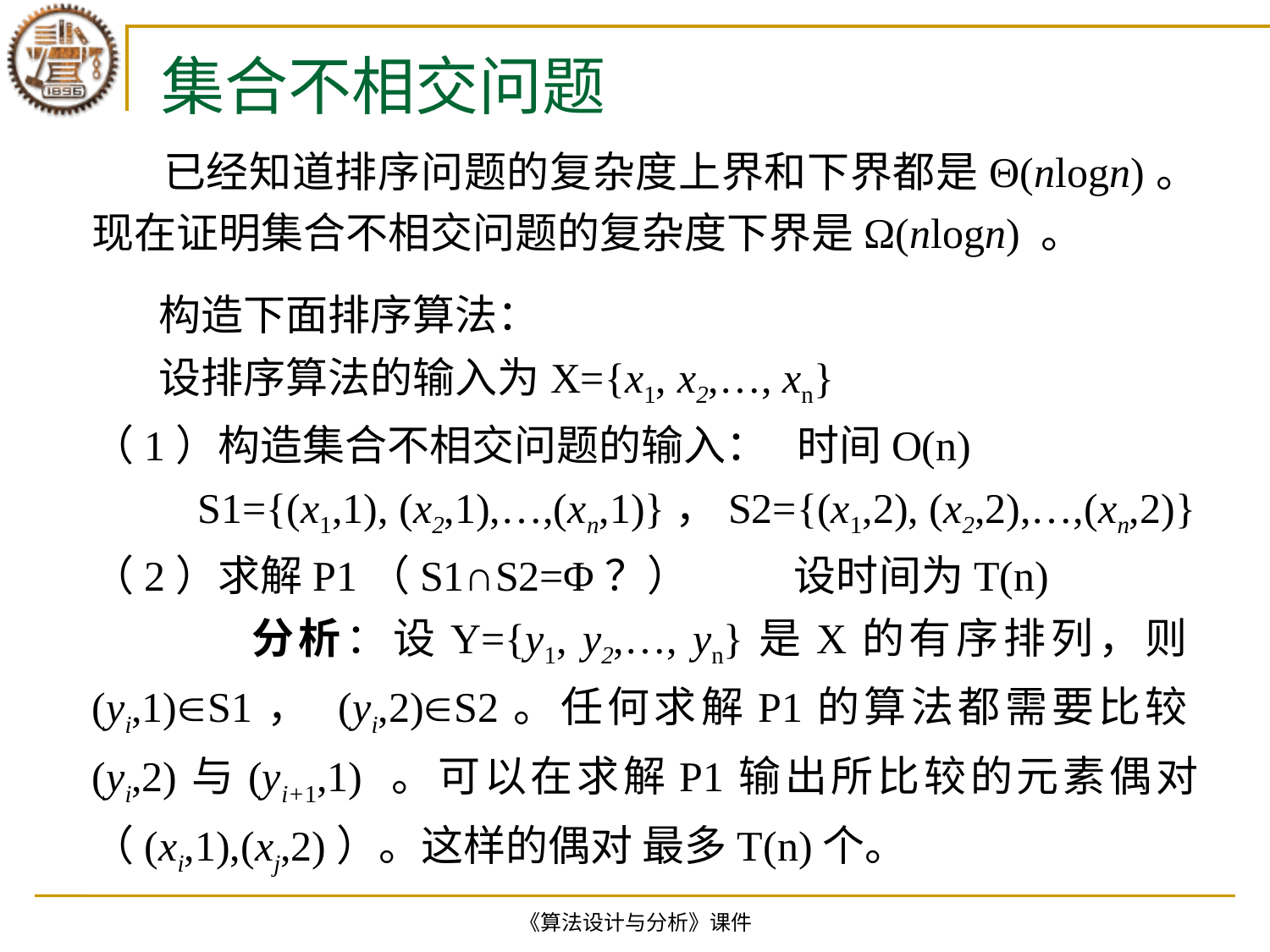

# 集合不相交问题

      已经知道排序问题的复杂度上界和下界都是Θ(nlogn)。现在证明集合不相交问题的复杂度下界是Ω(nlogn) 。
      构造下面排序算法：
      设排序算法的输入为X={x1, x2,…, xn}
（1）构造集合不相交问题的输入：   时间O(n)
          S1={(x1,1), (x2,1),…,(xn,1)}，S2={(x1,2), (x2,2),…,(xn,2)}
（2）求解P1（S1∩S2=Φ？）           设时间为T(n)
          分析：设Y={y1, y2,…, yn}是X的有序排列，则(yi,1)∈S1， (yi,2)∈S2。任何求解P1的算法都需要比较(yi,2)与(yi+1,1) 。可以在求解P1输出所比较的元素偶对（(xi,1),(xj,2)）。这样的偶对 最多T(n)个。

《算法设计与分析》课件
25